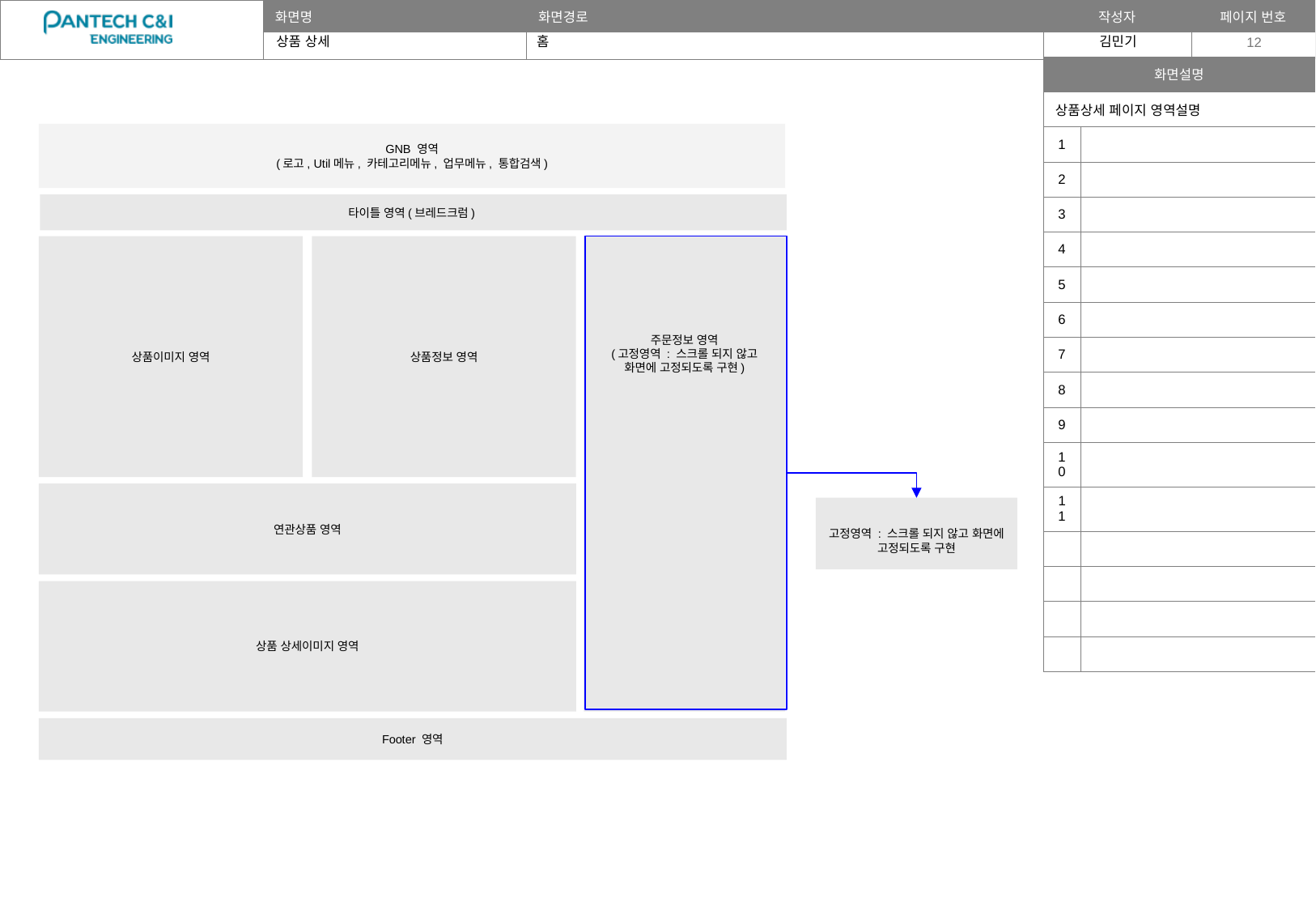

상품 상세
홈
12
| 화면설명 |  |
| --- | --- |
| 상품상세 페이지 영역설명 |  |
| 1 |  |
| 2 |  |
| 3 |  |
| 4 |  |
| 5 |  |
| 6 |  |
| 7 |  |
| 8 |  |
| 9 |  |
| 10 |  |
| 11 |  |
|  |  |
|  |  |
|  |  |
|  |  |
GNB 영역
(로고, Util메뉴, 카테고리메뉴, 업무메뉴, 통합검색)
타이틀 영역(브레드크럼)
주문정보 영역
(고정영역 : 스크롤 되지 않고 화면에 고정되도록 구현)

상품이미지 영역
상품정보 영역
연관상품 영역

고정영역 : 스크롤 되지 않고 화면에 고정되도록 구현
상품 상세이미지 영역
Footer 영역